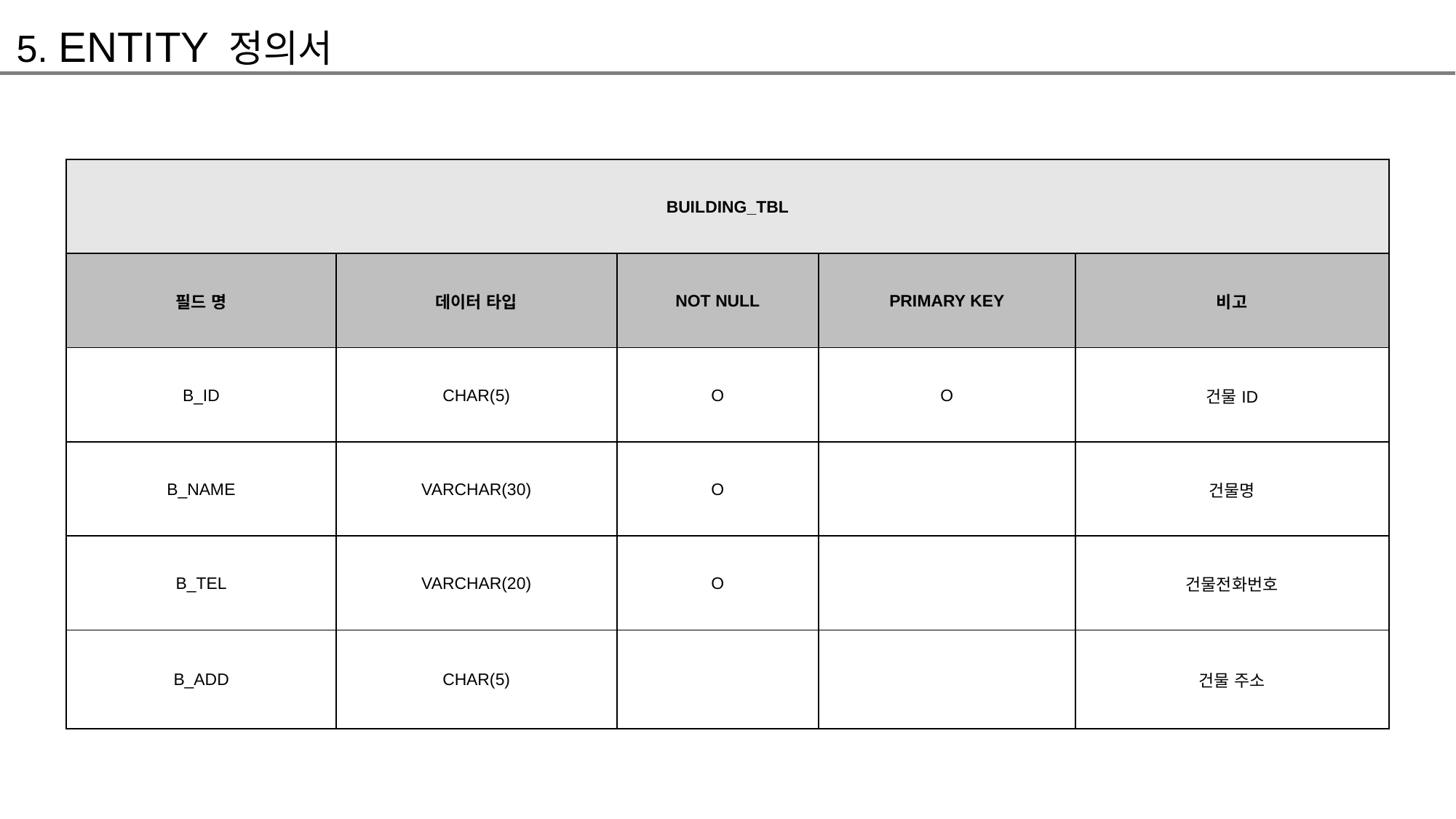

5. ENTITY 정의서
| BUILDING\_TBL |  |  |  |  |
| --- | --- | --- | --- | --- |
| 필드 명 | 데이터 타입 | NOT NULL | PRIMARY KEY | 비고 |
| B\_ID | CHAR(5) | O | O | 건물ID |
| B\_NAME | VARCHAR(30) | O |  | 건물명 |
| B\_TEL | VARCHAR(20) | O |  | 건물전화번호 |
| B\_ADD | CHAR(5) |  |  | 건물 주소 |